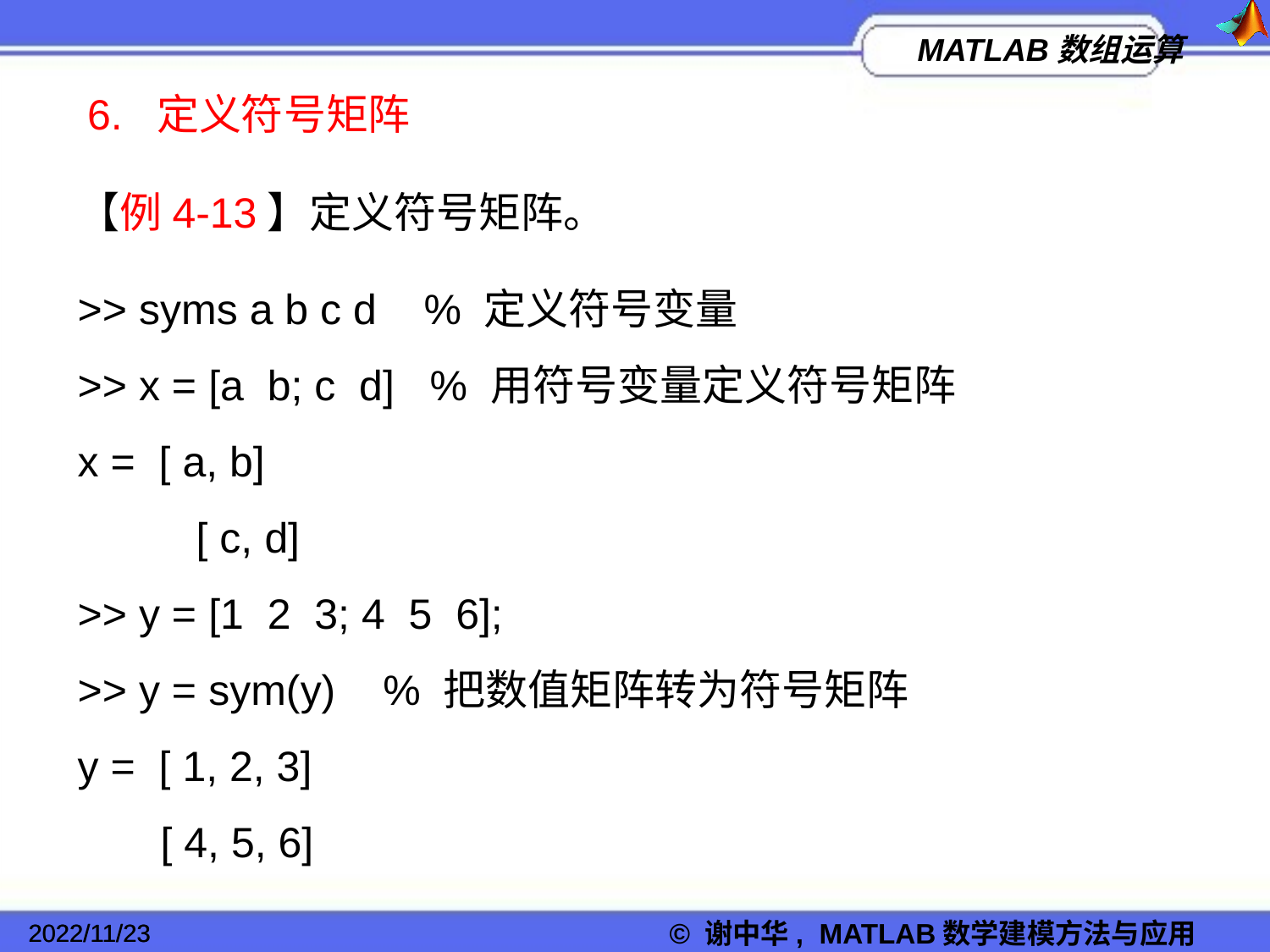

6.  定义符号矩阵
【例4-13】定义符号矩阵。
>> syms a b c d    % 定义符号变量
>> x = [a  b; c  d]   % 用符号变量定义符号矩阵
x =  [ a, b]
          [ c, d]
>> y = [1  2  3; 4  5  6];
>> y = sym(y)    % 把数值矩阵转为符号矩阵
y =  [ 1, 2, 3]
       [ 4, 5, 6]
2022/11/23
© 谢中华,  MATLAB数学建模方法与应用